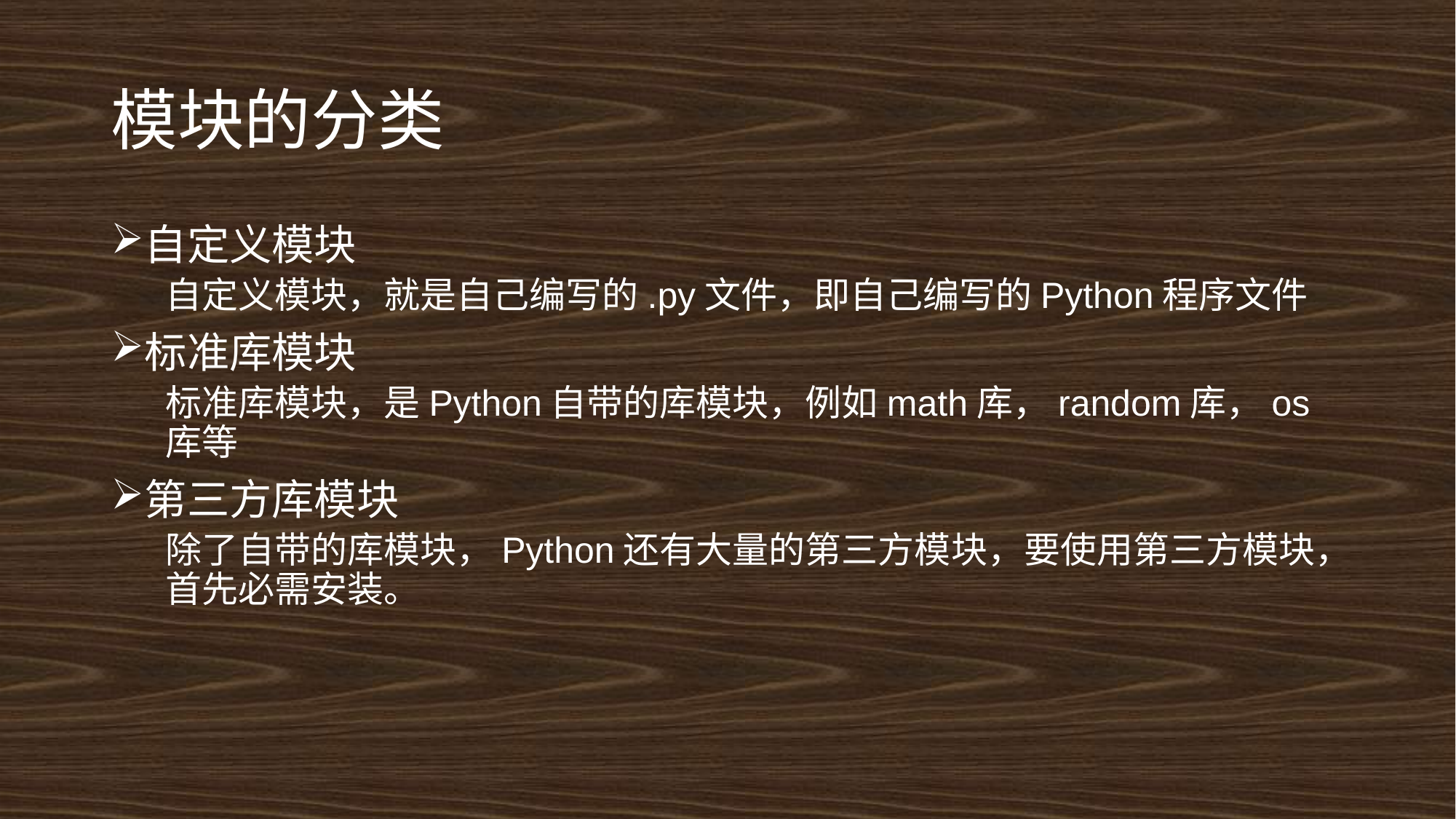

# 模块的分类
自定义模块
自定义模块，就是自己编写的.py文件，即自己编写的Python程序文件
标准库模块
标准库模块，是Python自带的库模块，例如math库，random库，os库等
第三方库模块
除了自带的库模块，Python还有大量的第三方模块，要使用第三方模块，首先必需安装。